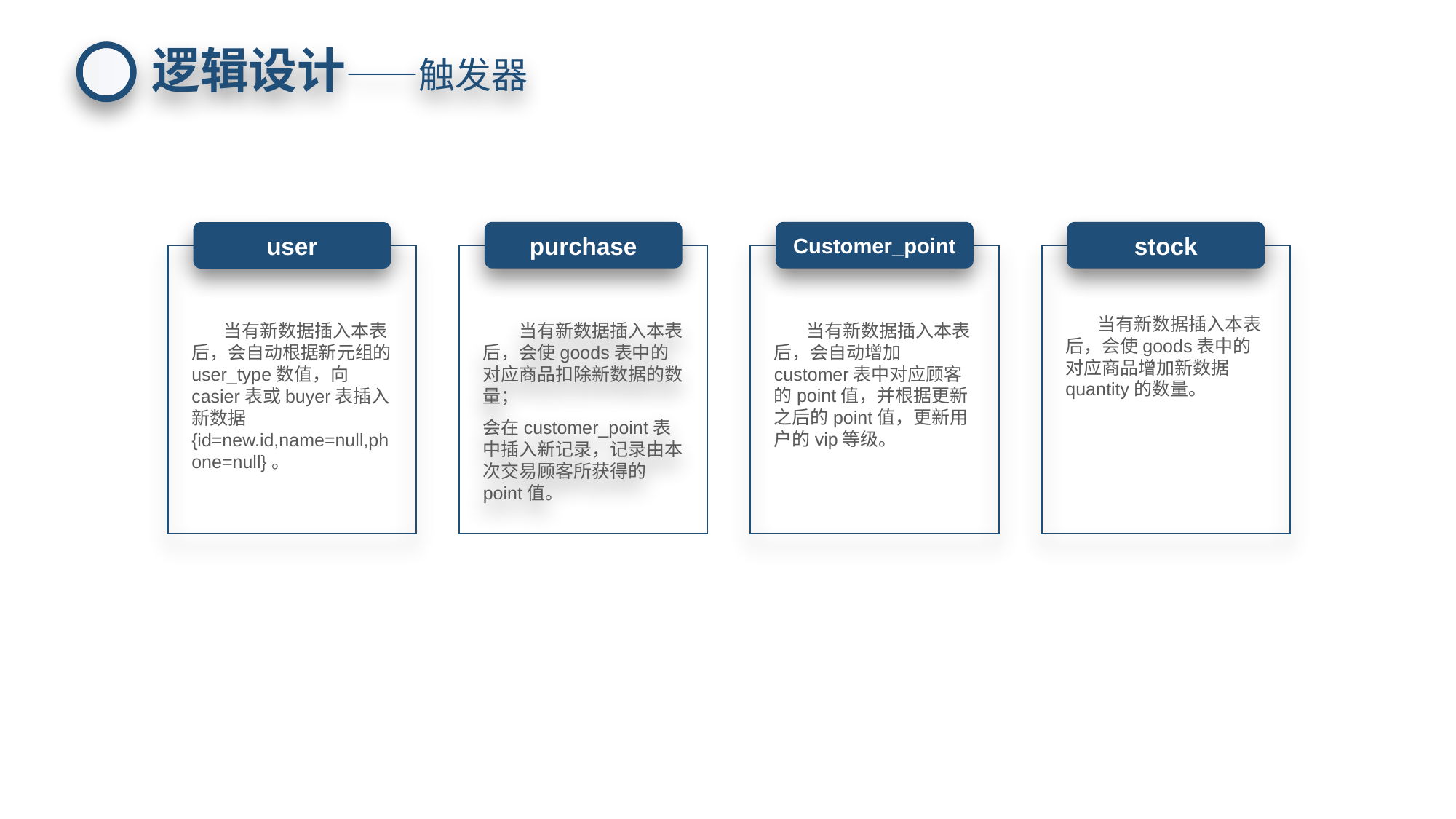

逻辑设计——触发器

stock
Customer_point
purchase
user

       当有新数据插入本表后，会使goods表中的对应商品增加新数据quantity的数量。
       当有新数据插入本表后，会自动增加customer表中对应顾客的point值，并根据更新之后的point值，更新用户的vip等级。
       当有新数据插入本表后，会自动根据新元组的user_type数值，向casier表或buyer表插入新数据{id=new.id,name=null,phone=null}。
        当有新数据插入本表后，会使goods表中的对应商品扣除新数据的数量；
会在customer_point表中插入新记录，记录由本次交易顾客所获得的point值。